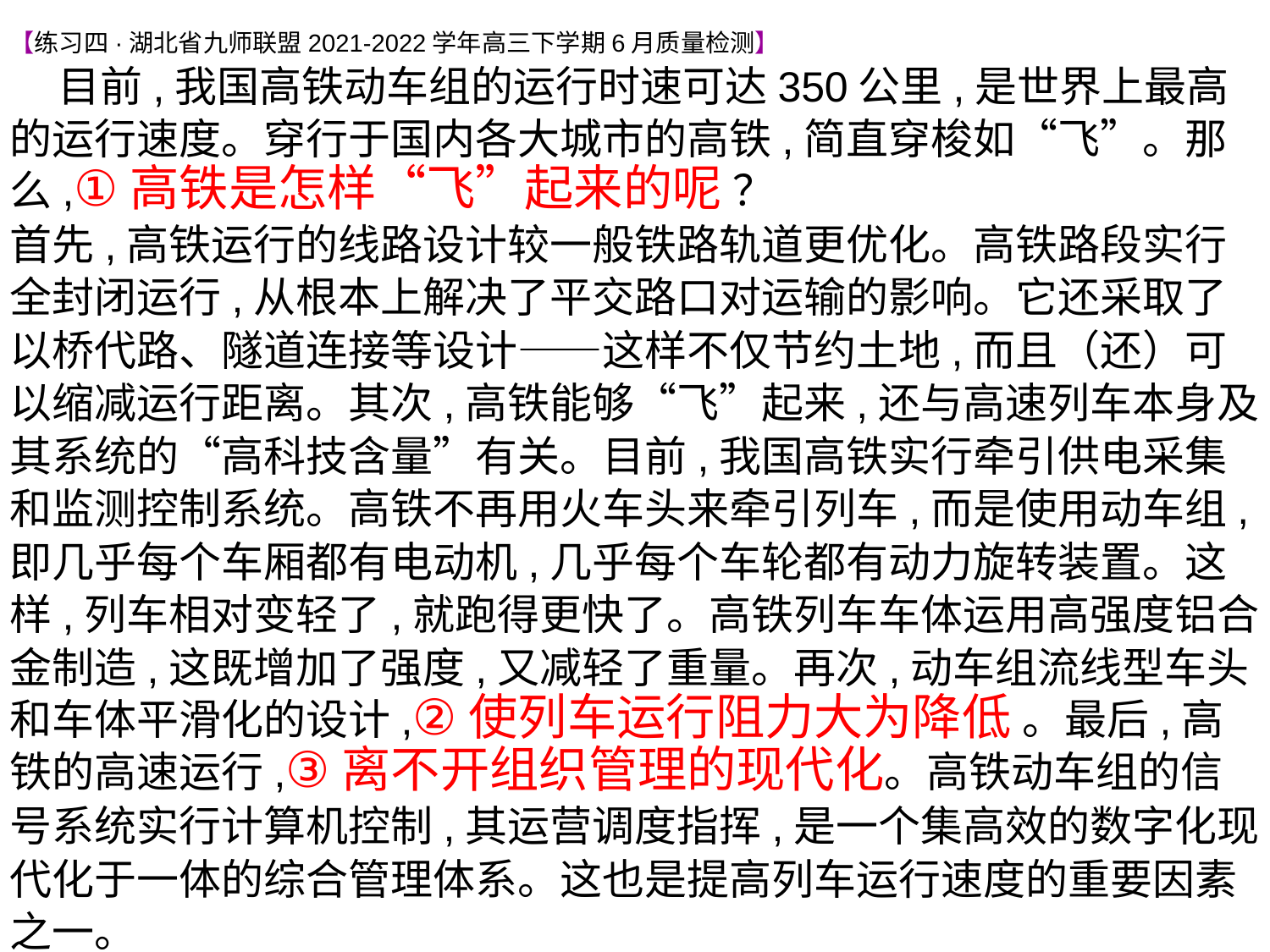

【练习四·湖北省九师联盟2021-2022学年高三下学期6月质量检测】
    目前,我国高铁动车组的运行时速可达350公里,是世界上最高的运行速度。穿行于国内各大城市的高铁,简直穿梭如“飞”。那么,①高铁是怎样“飞”起来的呢 ？
首先,高铁运行的线路设计较一般铁路轨道更优化。高铁路段实行全封闭运行,从根本上解决了平交路口对运输的影响。它还采取了以桥代路、隧道连接等设计——这样不仅节约土地,而且（还）可以缩减运行距离。其次,高铁能够“飞”起来,还与高速列车本身及其系统的“高科技含量”有关。目前,我国高铁实行牵引供电采集和监测控制系统。高铁不再用火车头来牵引列车,而是使用动车组,即几乎每个车厢都有电动机,几乎每个车轮都有动力旋转装置。这样,列车相对变轻了,就跑得更快了。高铁列车车体运用高强度铝合金制造,这既增加了强度,又减轻了重量。再次,动车组流线型车头和车体平滑化的设计,②使列车运行阻力大为降低 。最后,高铁的高速运行,③离不开组织管理的现代化。高铁动车组的信号系统实行计算机控制,其运营调度指挥,是一个集高效的数字化现代化于一体的综合管理体系。这也是提高列车运行速度的重要因素之一。